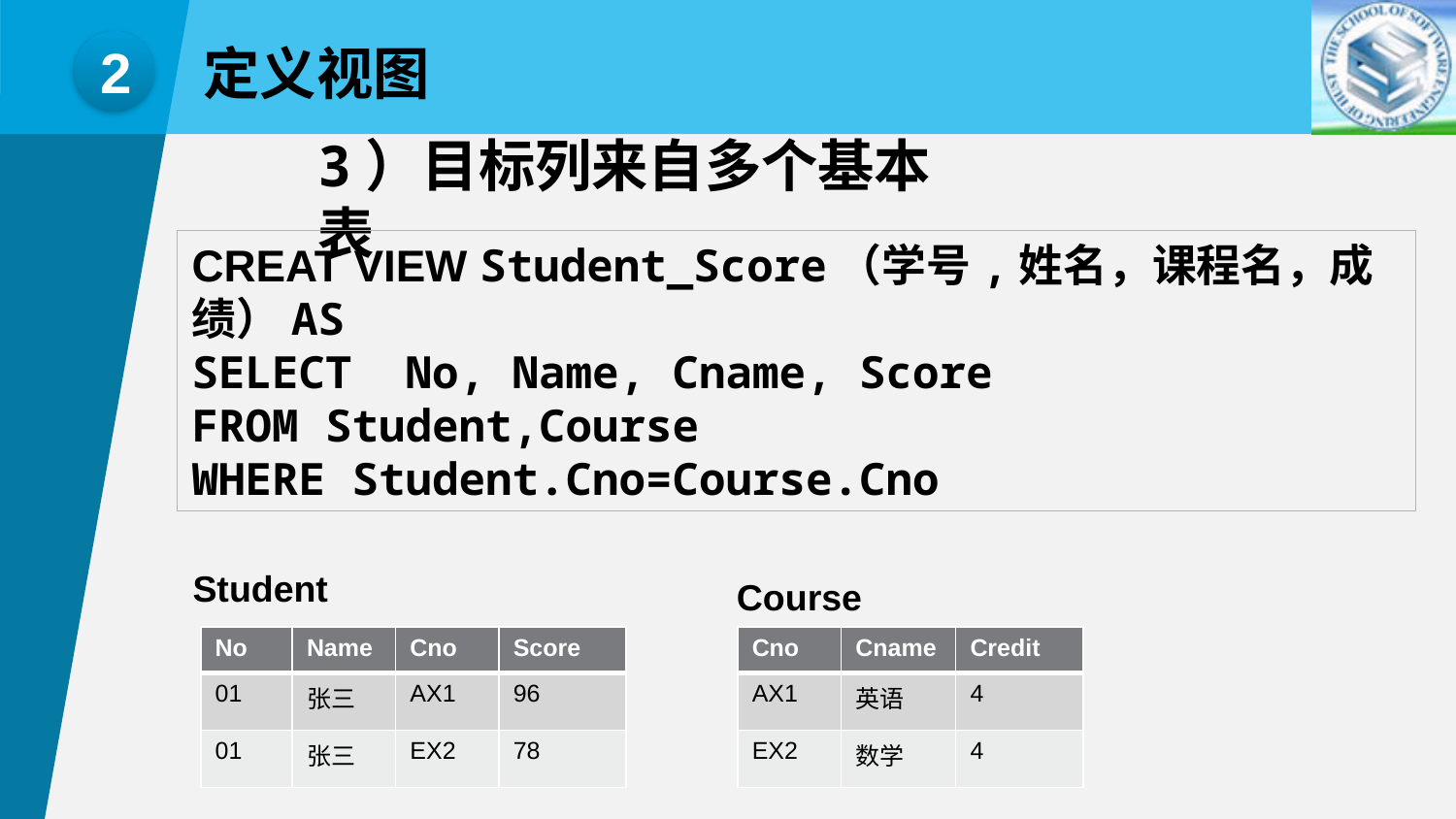

2
定义视图
3）目标列来自多个基本表
CREAT VIEW Student_Score（学号,姓名，课程名，成绩）AS
SELECT  No, Name, Cname, Score
FROM Student,Course
WHERE Student.Cno=Course.Cno
Student
Course
| No | Name | Cno | Score |
| --- | --- | --- | --- |
| 01 | 张三 | AX1 | 96 |
| 01 | 张三 | EX2 | 78 |
| Cno | Cname | Credit |
| --- | --- | --- |
| AX1 | 英语 | 4 |
| EX2 | 数学 | 4 |